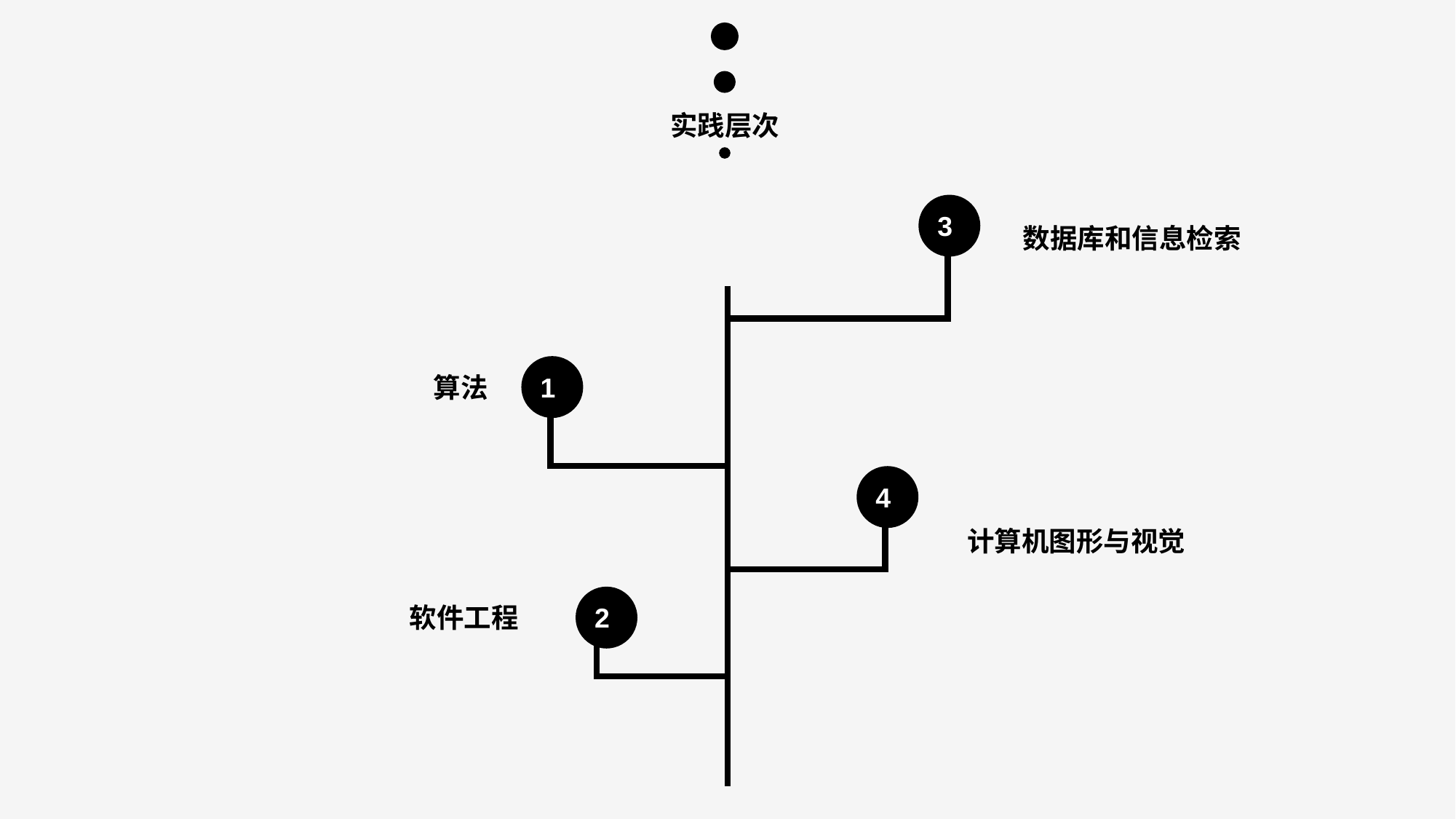

实践层次

3
数据库和信息检索

1
算法

4

计算机图形与视觉

2
软件工程